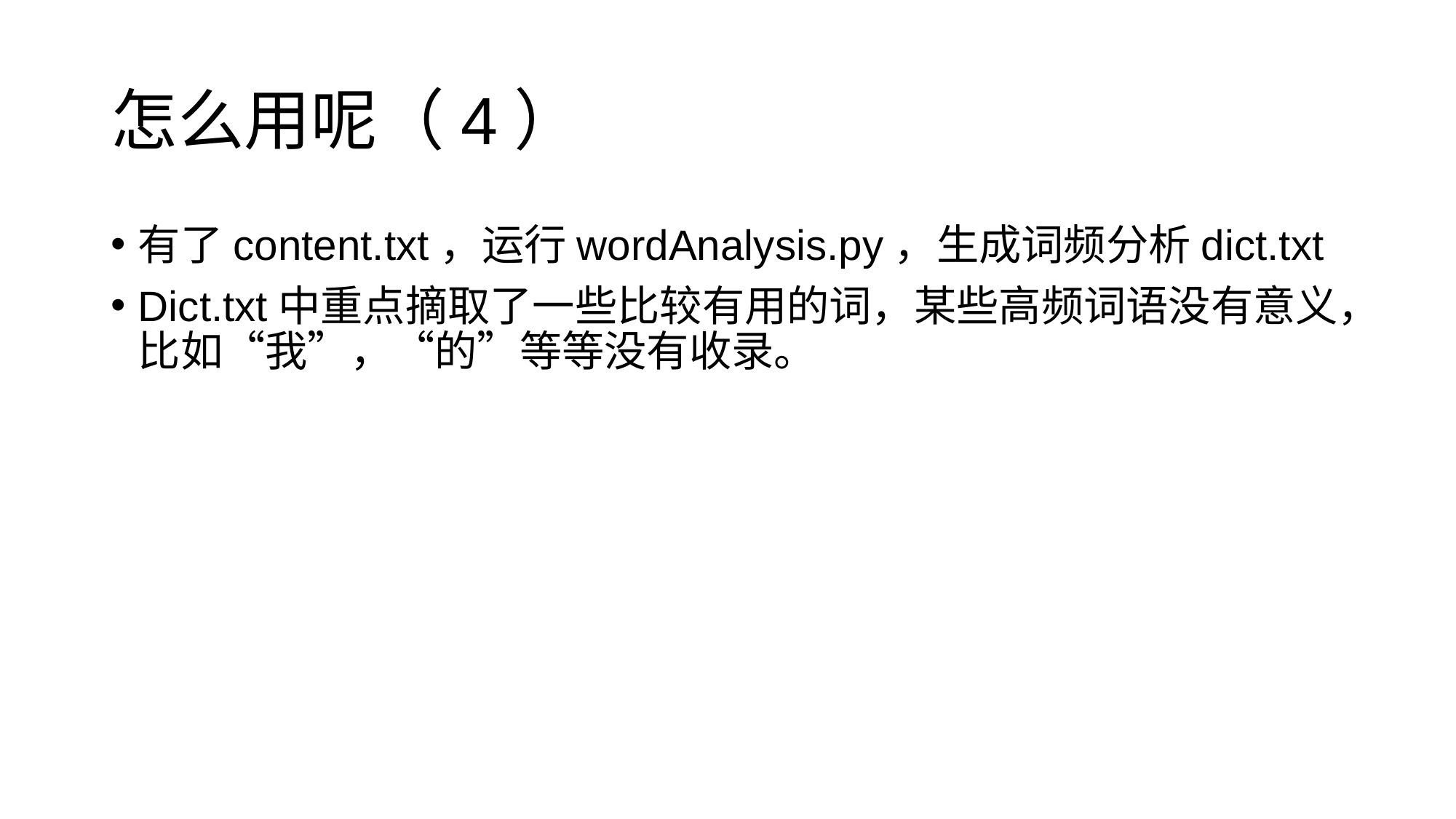

# 怎么用呢（4）
有了content.txt，运行wordAnalysis.py，生成词频分析dict.txt
Dict.txt中重点摘取了一些比较有用的词，某些高频词语没有意义，比如“我”，“的”等等没有收录。